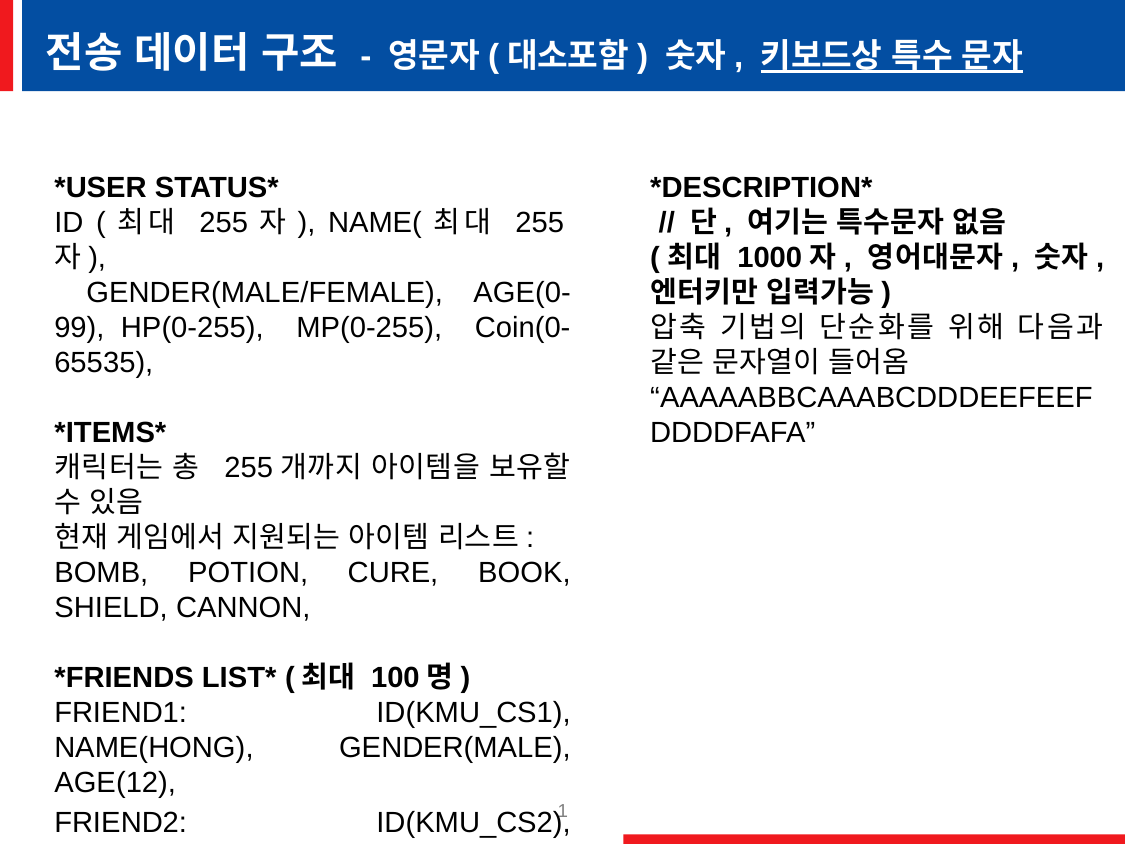

# 전송 데이터 구조 - 영문자(대소포함) 숫자, 키보드상 특수 문자
*USER STATUS*
ID (최대 255자), NAME(최대 255자),
 GENDER(MALE/FEMALE), AGE(0-99), HP(0-255),  MP(0-255),  Coin(0-65535),

*ITEMS*
캐릭터는 총  255개까지 아이템을 보유할 수 있음
현재 게임에서 지원되는 아이템 리스트:
BOMB, POTION, CURE, BOOK, SHIELD, CANNON,

*FRIENDS LIST* (최대 100명)
FRIEND1: ID(KMU_CS1), NAME(HONG), GENDER(MALE), AGE(12),
FRIEND2: ID(KMU_CS2), NAME(MrKang2), GENDER(FEMALE), AGE(9)

*DESCRIPTION*
 // 단, 여기는 특수문자 없음
(최대 1000자, 영어대문자, 숫자, 엔터키만 입력가능)
압축 기법의 단순화를 위해 다음과 같은 문자열이 들어옴
“AAAAABBCAAABCDDDEEFEEFDDDDFAFA”